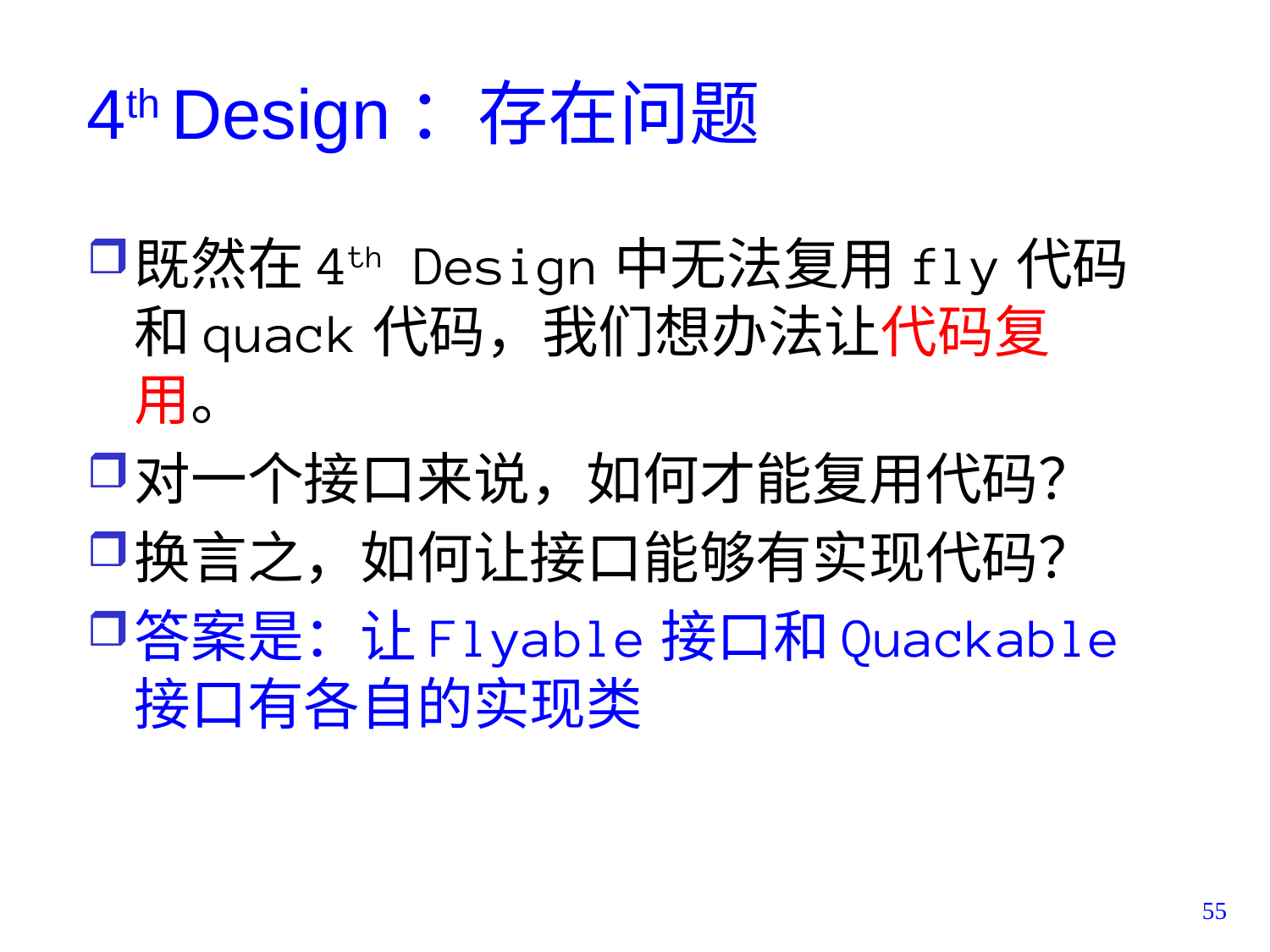

# 4th Design：存在问题
既然在4th Design中无法复用fly代码和quack代码，我们想办法让代码复用。
对一个接口来说，如何才能复用代码？
换言之，如何让接口能够有实现代码？
答案是：让Flyable接口和Quackable接口有各自的实现类
55